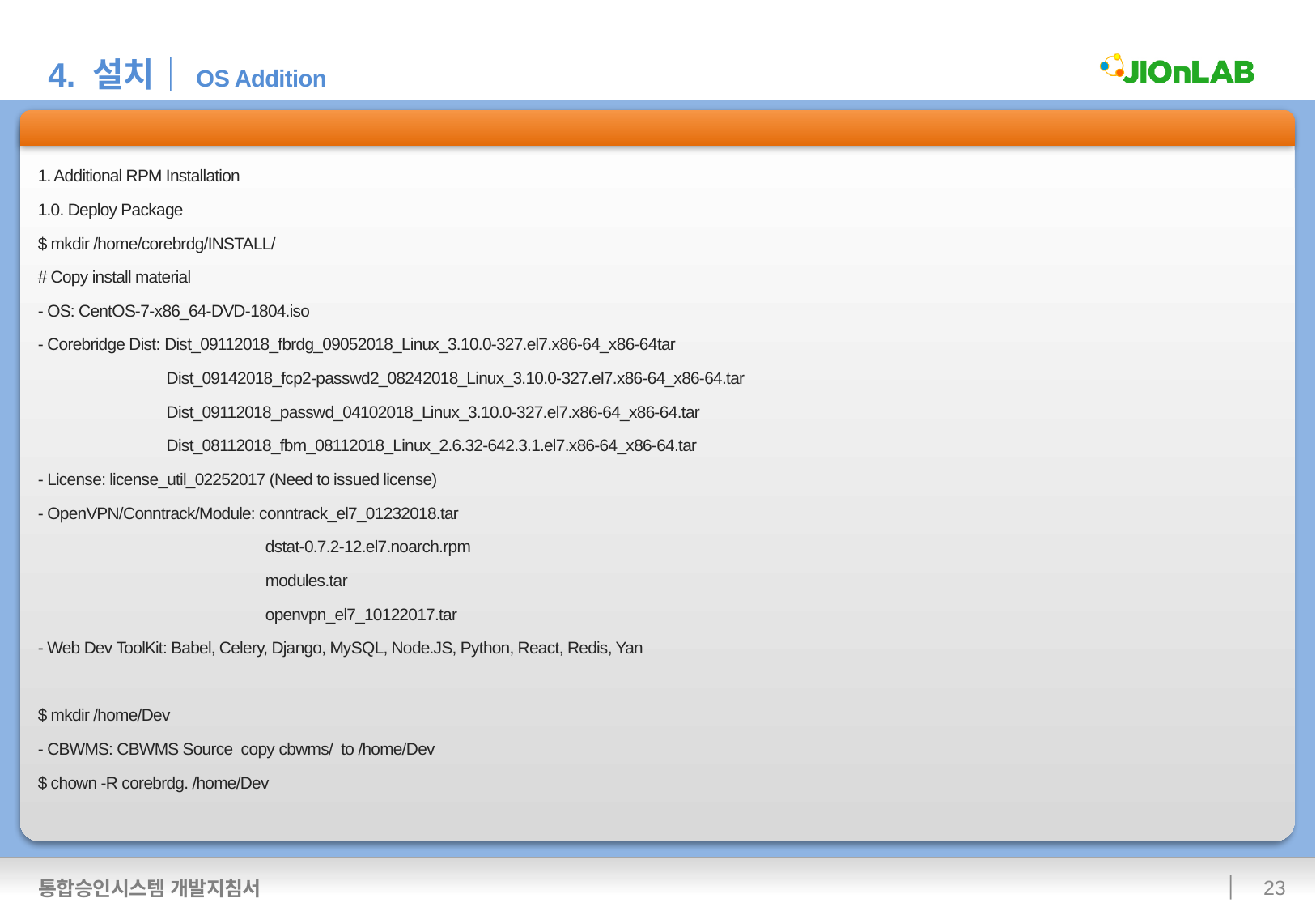

4. 설치│OS Addition

통합승인시스템 설치
1. Additional RPM Installation
1.0. Deploy Package
$ mkdir /home/corebrdg/INSTALL/
# Copy install material
- OS: CentOS-7-x86_64-DVD-1804.iso
- Corebridge Dist: Dist_09112018_fbrdg_09052018_Linux_3.10.0-327.el7.x86-64_x86-64tar
                               Dist_09142018_fcp2-passwd2_08242018_Linux_3.10.0-327.el7.x86-64_x86-64.tar
                               Dist_09112018_passwd_04102018_Linux_3.10.0-327.el7.x86-64_x86-64.tar
                               Dist_08112018_fbm_08112018_Linux_2.6.32-642.3.1.el7.x86-64_x86-64.tar
- License: license_util_02252017 (Need to issued license)
- OpenVPN/Conntrack/Module: conntrack_el7_01232018.tar
                                                       dstat-0.7.2-12.el7.noarch.rpm
                                                       modules.tar
                                                       openvpn_el7_10122017.tar
- Web Dev ToolKit: Babel, Celery, Django, MySQL, Node.JS, Python, React, Redis, Yan

$ mkdir /home/Dev
- CBWMS: CBWMS Source  copy cbwms/  to /home/Dev
$ chown -R corebrdg. /home/Dev
 23